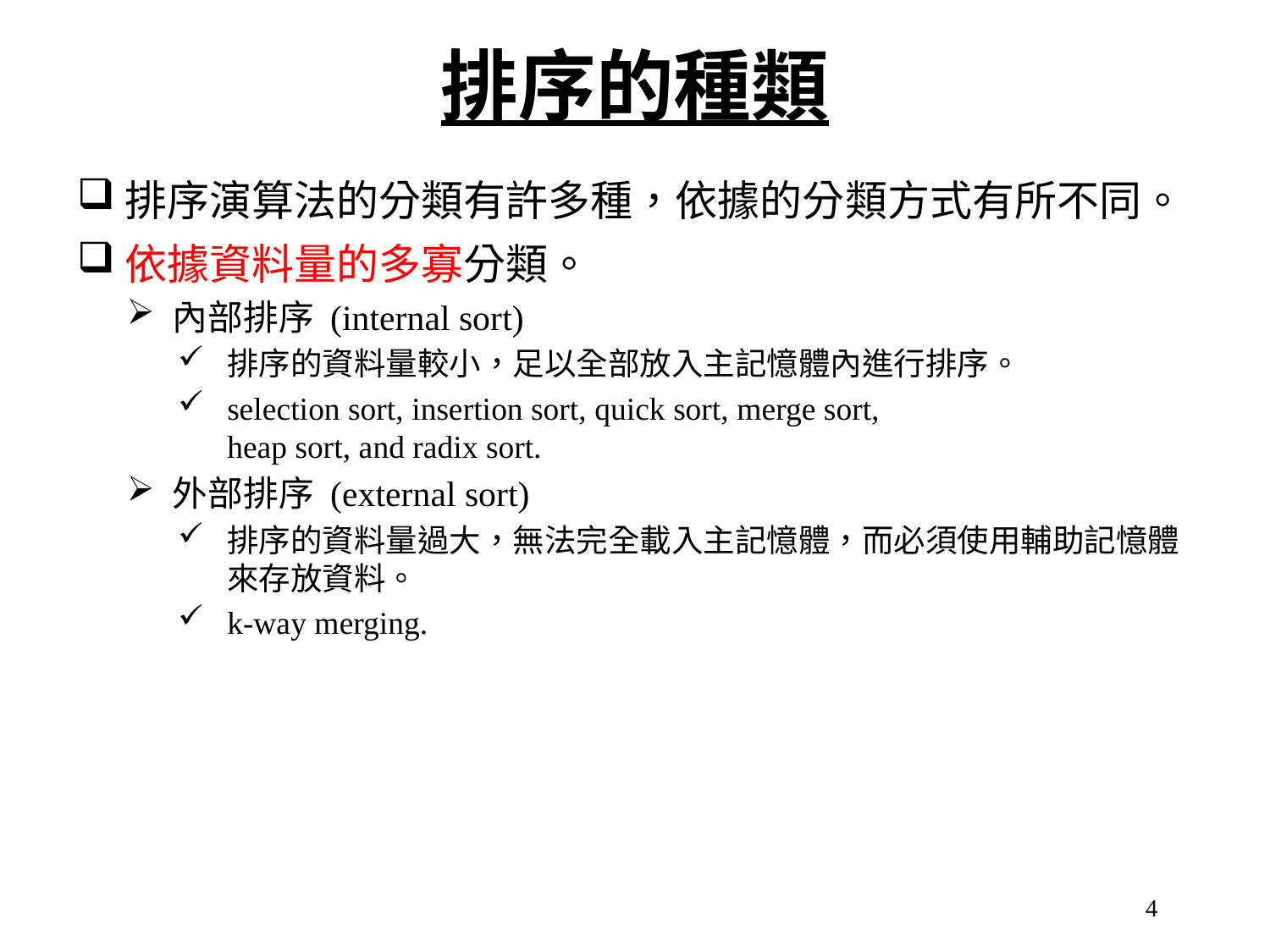

排序的種類
排序演算法的分類有許多種，依據的分類方式有所不同。
依據資料量的多寡分類。
內部排序 (internal sort)
排序的資料量較小，足以全部放入主記憶體內進行排序。
selection sort, insertion sort, quick sort, merge sort,
heap sort, and radix sort.
外部排序 (external sort)
排序的資料量過大，無法完全載入主記憶體，而必須使用輔助記憶體來存放資料。
k-way merging.
4